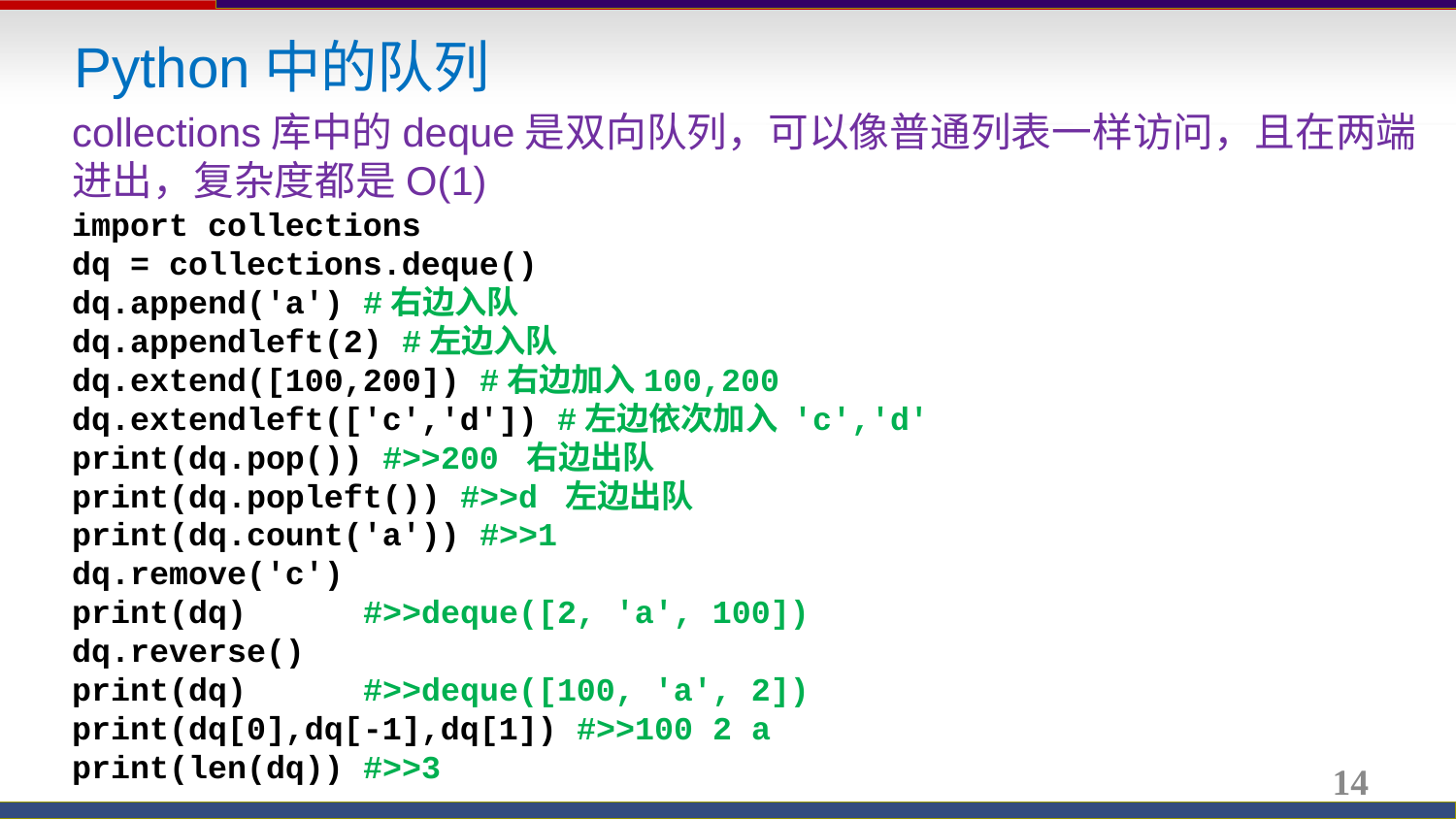

Python中的队列
collections库中的deque是双向队列，可以像普通列表一样访问，且在两端进出，复杂度都是O(1)
import collections
dq = collections.deque()
dq.append('a') #右边入队
dq.appendleft(2) #左边入队
dq.extend([100,200]) #右边加入100,200
dq.extendleft(['c','d']) #左边依次加入 'c','d'
print(dq.pop()) #>>200 右边出队
print(dq.popleft()) #>>d 左边出队
print(dq.count('a')) #>>1
dq.remove('c')
print(dq)	#>>deque([2, 'a', 100])
dq.reverse()
print(dq)	#>>deque([100, 'a', 2])
print(dq[0],dq[-1],dq[1]) #>>100 2 a
print(len(dq)) #>>3